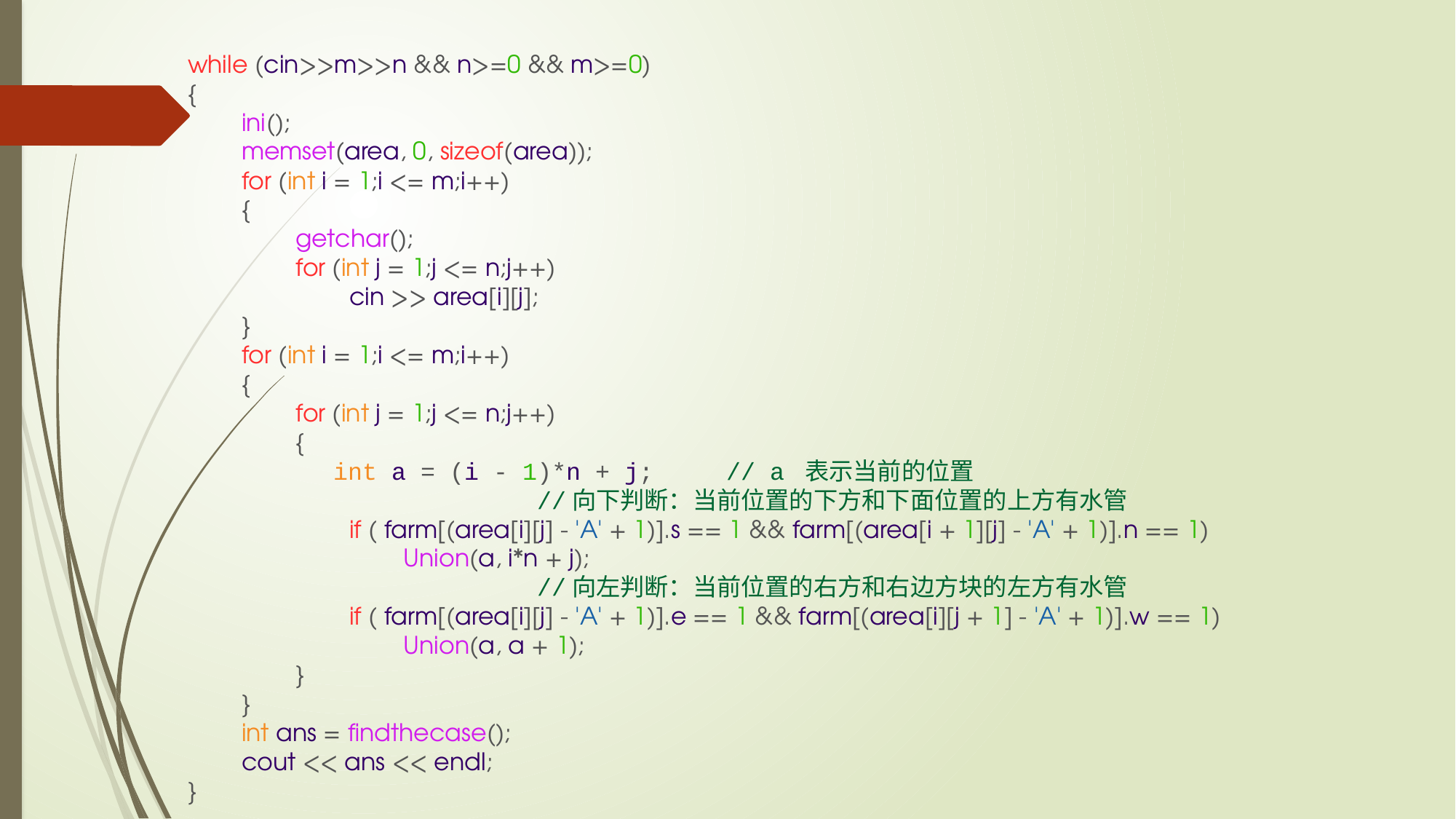

while (cin>>m>>n && n>=0 && m>=0)
{
        ini();
        memset(area, 0, sizeof(area));
        for (int i = 1;i <= m;i++)
        {
                getchar();
                for (int j = 1;j <= n;j++)
                        cin >> area[i][j];
        }
        for (int i = 1;i <= m;i++)
        {
                for (int j = 1;j <= n;j++)
                {
          int a = (i - 1)*n + j;     // a 表示当前的位置
                        //向下判断：当前位置的下方和下面位置的上方有水管
                        if ( farm[(area[i][j] - 'A' + 1)].s == 1 && farm[(area[i + 1][j] - 'A' + 1)].n == 1)
                                Union(a, i*n + j);
                        //向左判断：当前位置的右方和右边方块的左方有水管
                        if ( farm[(area[i][j] - 'A' + 1)].e == 1 && farm[(area[i][j + 1] - 'A' + 1)].w == 1)
                                Union(a, a + 1);
                }
        }
        int ans = findthecase();
        cout << ans << endl;
}